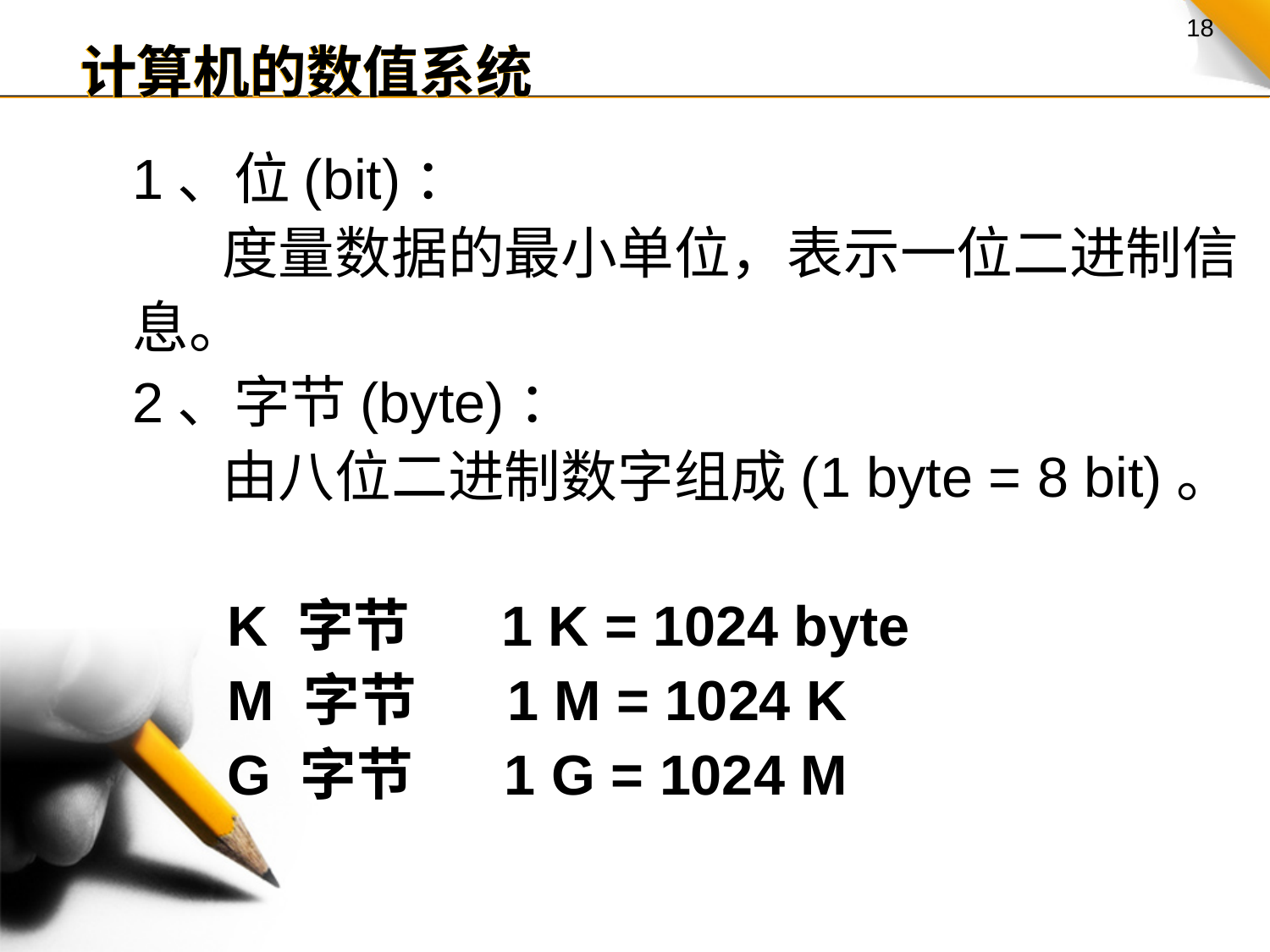

计算机的数值系统
1、位(bit)：
      度量数据的最小单位，表示一位二进制信息。
2、字节(byte)：
      由八位二进制数字组成(1 byte = 8 bit)。

  K 字节      1 K = 1024 byte
  M 字节      1 M = 1024 K
  G 字节      1 G = 1024 M